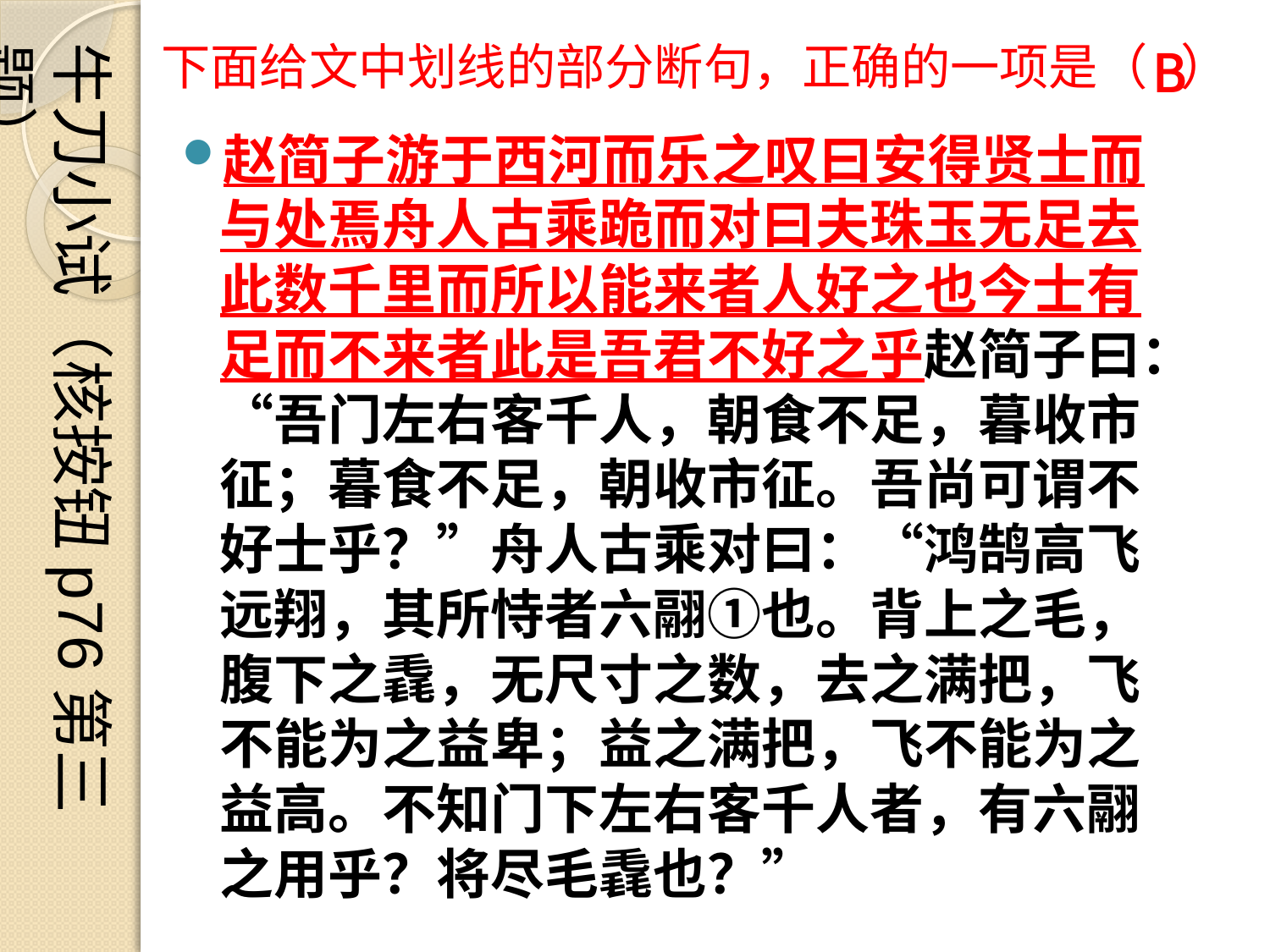

牛刀小试（核按钮p76第三题）
下面给文中划线的部分断句，正确的一项是（   ）
B
赵简子游于西河而乐之叹曰安得贤士而与处焉舟人古乘跪而对曰夫珠玉无足去此数千里而所以能来者人好之也今士有足而不来者此是吾君不好之乎赵简子曰：“吾门左右客千人，朝食不足，暮收市征；暮食不足，朝收市征。吾尚可谓不好士乎？”舟人古乘对曰：“鸿鹄高飞远翔，其所恃者六翮①也。背上之毛，腹下之毳，无尺寸之数，去之满把，飞不能为之益卑；益之满把，飞不能为之益高。不知门下左右客千人者，有六翮之用乎？将尽毛毳也？”